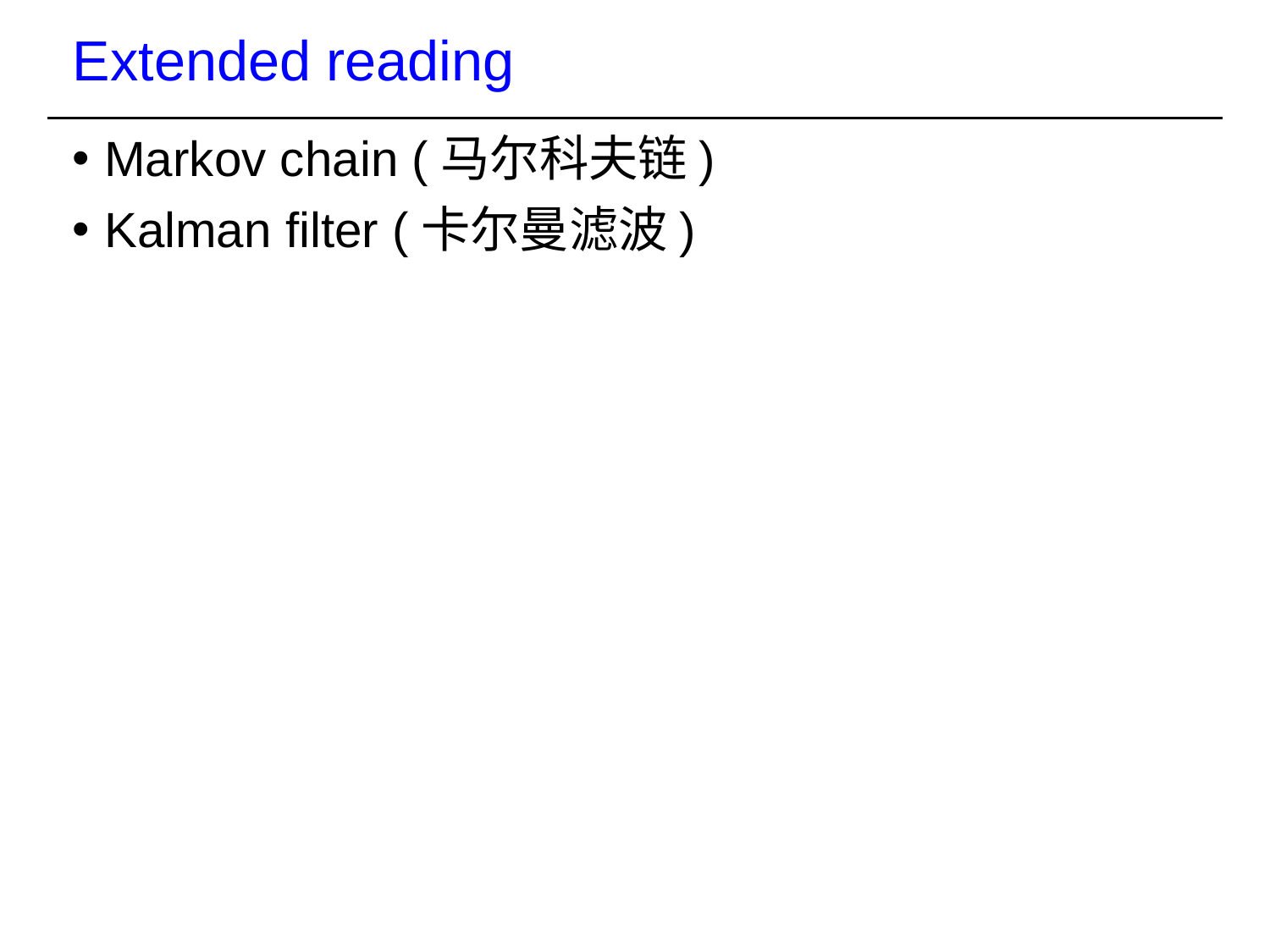

# Extended reading
Markov chain (马尔科夫链)
Kalman filter (卡尔曼滤波)